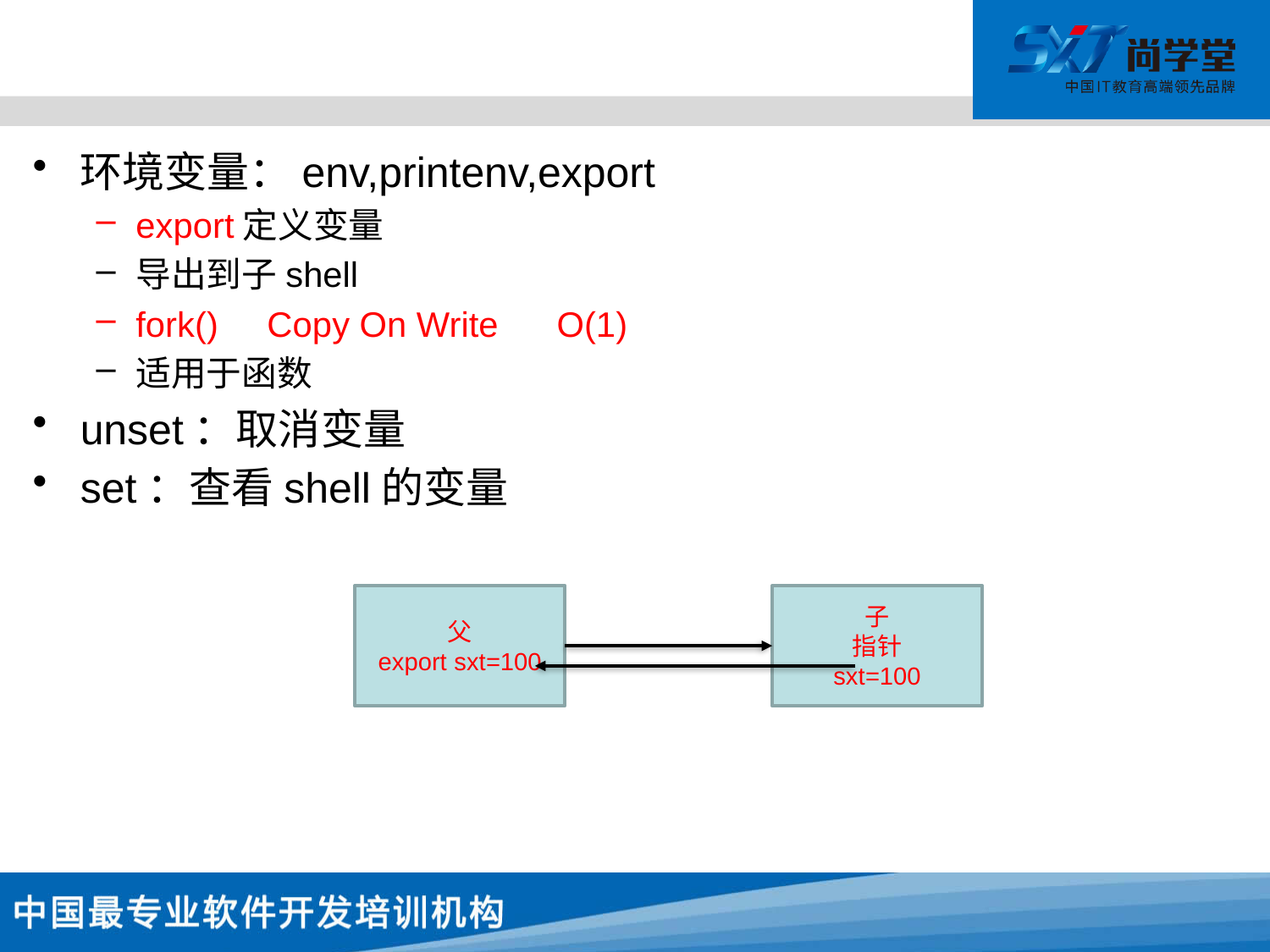

#
环境变量：env,printenv,export
export定义变量
导出到子shell
fork()     Copy On Write      O(1)
适用于函数
unset：取消变量
set：查看shell的变量
父
export sxt=100
子
指针
sxt=100